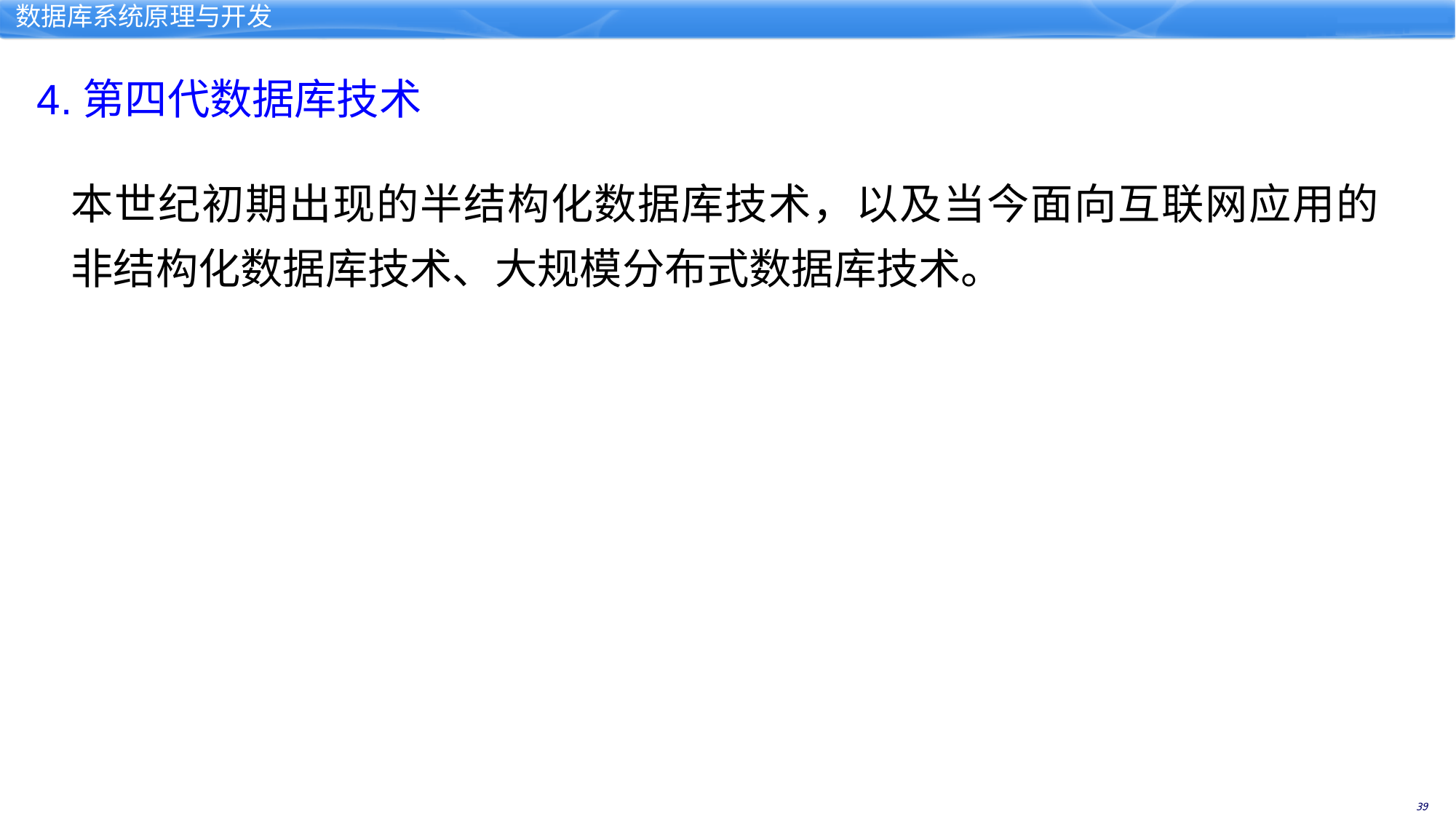

4.第四代数据库技术
本世纪初期出现的半结构化数据库技术，以及当今面向互联网应用的非结构化数据库技术、大规模分布式数据库技术。